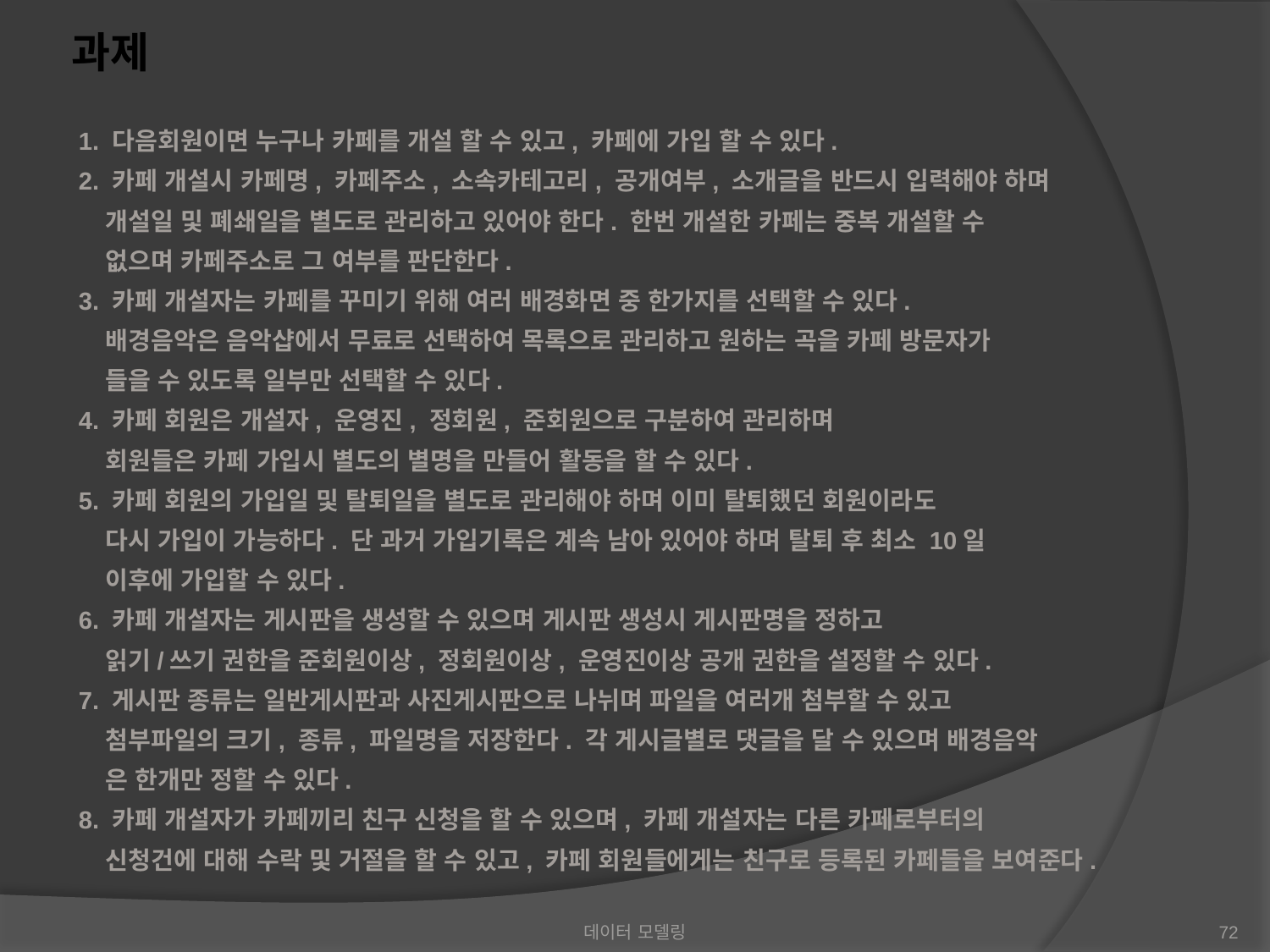

과제
1. 다음회원이면 누구나 카페를 개설 할 수 있고, 카페에 가입 할 수 있다.
2. 카페 개설시 카페명, 카페주소, 소속카테고리, 공개여부, 소개글을 반드시 입력해야 하며
   개설일 및 폐쇄일을 별도로 관리하고 있어야 한다. 한번 개설한 카페는 중복 개설할 수
   없으며 카페주소로 그 여부를 판단한다.
3. 카페 개설자는 카페를 꾸미기 위해 여러 배경화면 중 한가지를 선택할 수 있다.
   배경음악은 음악샵에서 무료로 선택하여 목록으로 관리하고 원하는 곡을 카페 방문자가
   들을 수 있도록 일부만 선택할 수 있다.
4. 카페 회원은 개설자, 운영진, 정회원, 준회원으로 구분하여 관리하며
   회원들은 카페 가입시 별도의 별명을 만들어 활동을 할 수 있다.
5. 카페 회원의 가입일 및 탈퇴일을 별도로 관리해야 하며 이미 탈퇴했던 회원이라도
   다시 가입이 가능하다. 단 과거 가입기록은 계속 남아 있어야 하며 탈퇴 후 최소 10일
   이후에 가입할 수 있다.
6. 카페 개설자는 게시판을 생성할 수 있으며 게시판 생성시 게시판명을 정하고
   읽기/쓰기 권한을 준회원이상, 정회원이상, 운영진이상 공개 권한을 설정할 수 있다.
7. 게시판 종류는 일반게시판과 사진게시판으로 나뉘며 파일을 여러개 첨부할 수 있고
   첨부파일의 크기, 종류, 파일명을 저장한다. 각 게시글별로 댓글을 달 수 있으며 배경음악
   은 한개만 정할 수 있다.
8. 카페 개설자가 카페끼리 친구 신청을 할 수 있으며, 카페 개설자는 다른 카페로부터의
   신청건에 대해 수락 및 거절을 할 수 있고, 카페 회원들에게는 친구로 등록된 카페들을 보여준다.
데이터 모델링
72